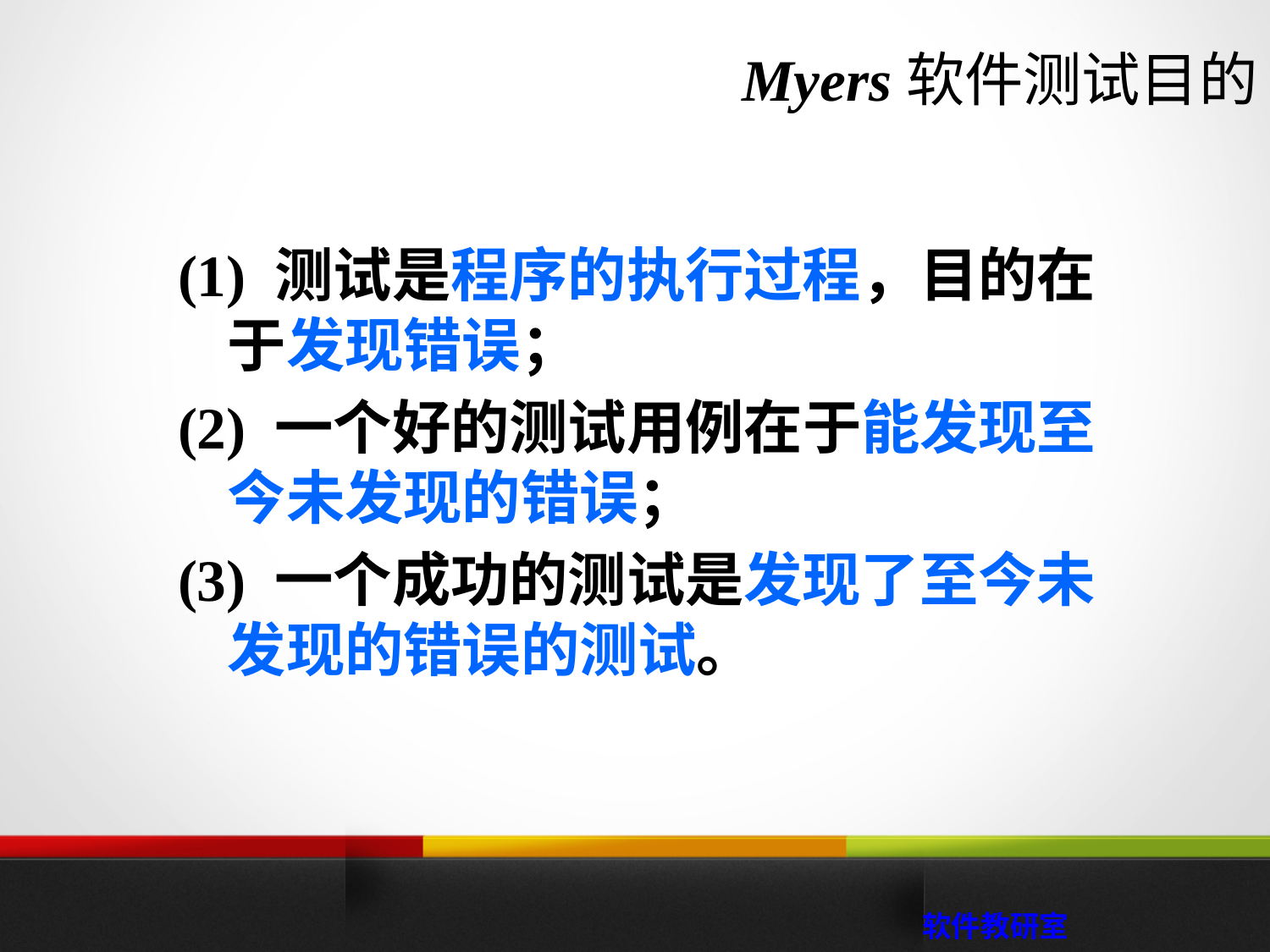

Myers软件测试目的

(1) 测试是程序的执行过程，目的在于发现错误；
(2) 一个好的测试用例在于能发现至今未发现的错误；
(3) 一个成功的测试是发现了至今未发现的错误的测试。
                                     软件教研室